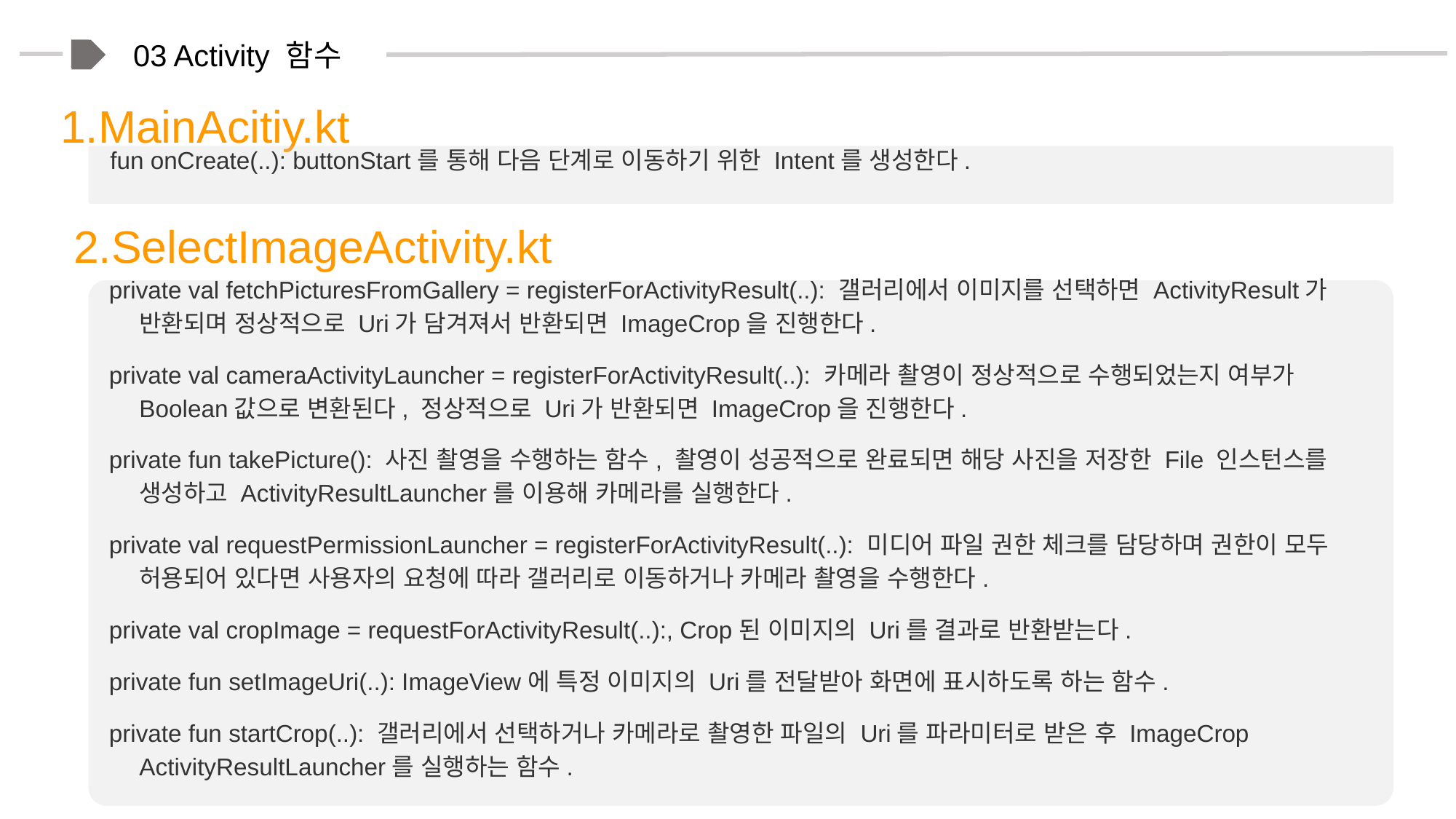

03 Activity 함수

1.MainAcitiy.kt
fun onCreate(..): buttonStart를 통해 다음 단계로 이동하기 위한 Intent를 생성한다.

2.SelectImageActivity.kt
private val fetchPicturesFromGallery = registerForActivityResult(..): 갤러리에서 이미지를 선택하면 ActivityResult가 반환되며 정상적으로 Uri가 담겨져서 반환되면 ImageCrop을 진행한다.
private val cameraActivityLauncher = registerForActivityResult(..): 카메라 촬영이 정상적으로 수행되었는지 여부가 Boolean값으로 변환된다, 정상적으로 Uri가 반환되면 ImageCrop을 진행한다.
private fun takePicture(): 사진 촬영을 수행하는 함수, 촬영이 성공적으로 완료되면 해당 사진을 저장한 File 인스턴스를 생성하고 ActivityResultLauncher를 이용해 카메라를 실행한다.
private val requestPermissionLauncher = registerForActivityResult(..): 미디어 파일 권한 체크를 담당하며 권한이 모두 허용되어 있다면 사용자의 요청에 따라 갤러리로 이동하거나 카메라 촬영을 수행한다.
private val cropImage = requestForActivityResult(..):, Crop된 이미지의 Uri를 결과로 반환받는다.
private fun setImageUri(..): ImageView에 특정 이미지의 Uri를 전달받아 화면에 표시하도록 하는 함수.
private fun startCrop(..): 갤러리에서 선택하거나 카메라로 촬영한 파일의 Uri를 파라미터로 받은 후 ImageCrop ActivityResultLauncher를 실행하는 함수.